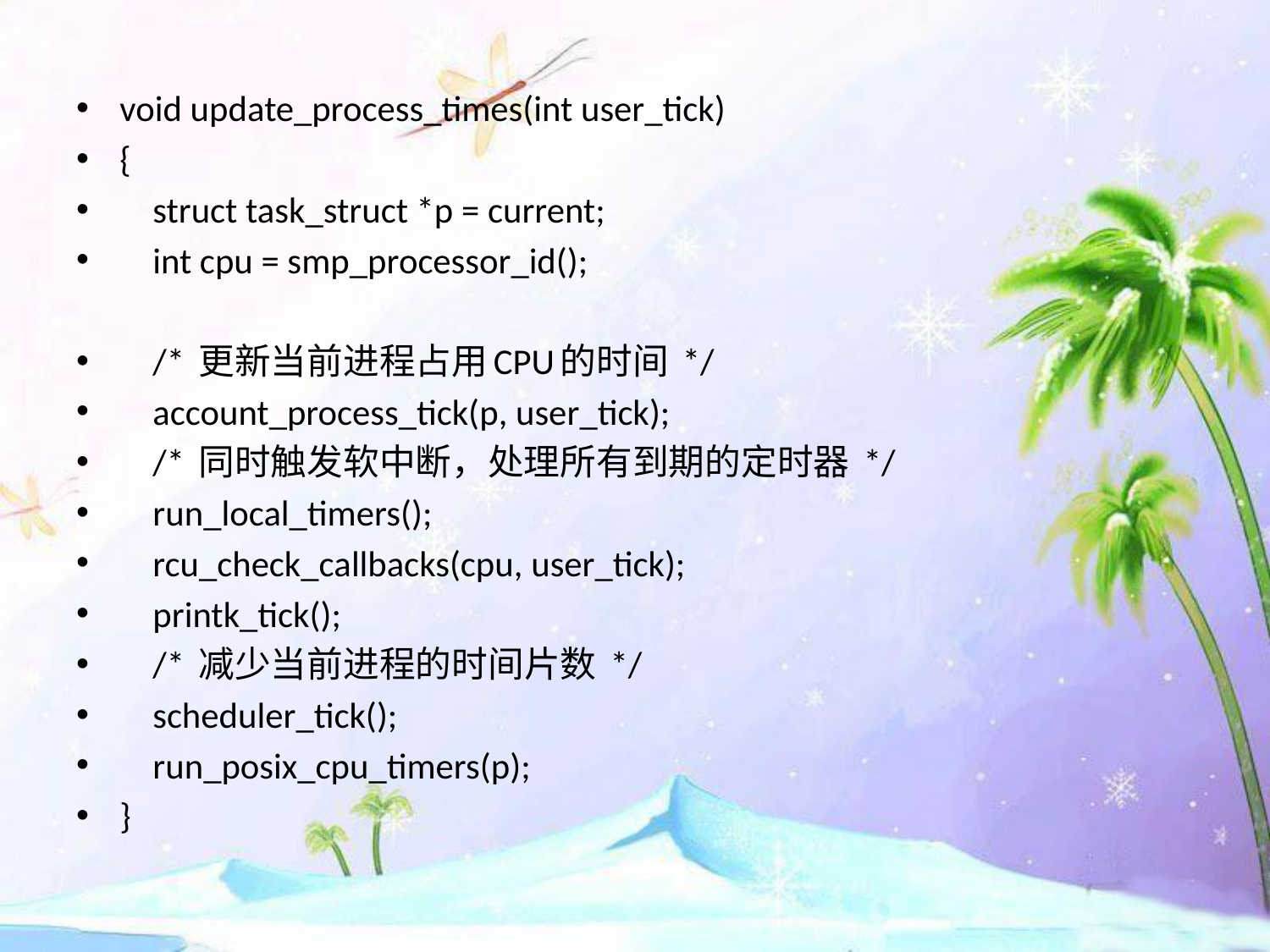

void update_process_times(int user_tick)
{
    struct task_struct *p = current;
    int cpu = smp_processor_id();

    /* 更新当前进程占用CPU的时间 */
    account_process_tick(p, user_tick);
    /* 同时触发软中断，处理所有到期的定时器 */
    run_local_timers();
    rcu_check_callbacks(cpu, user_tick);
    printk_tick();
    /* 减少当前进程的时间片数 */
    scheduler_tick();
    run_posix_cpu_timers(p);
}